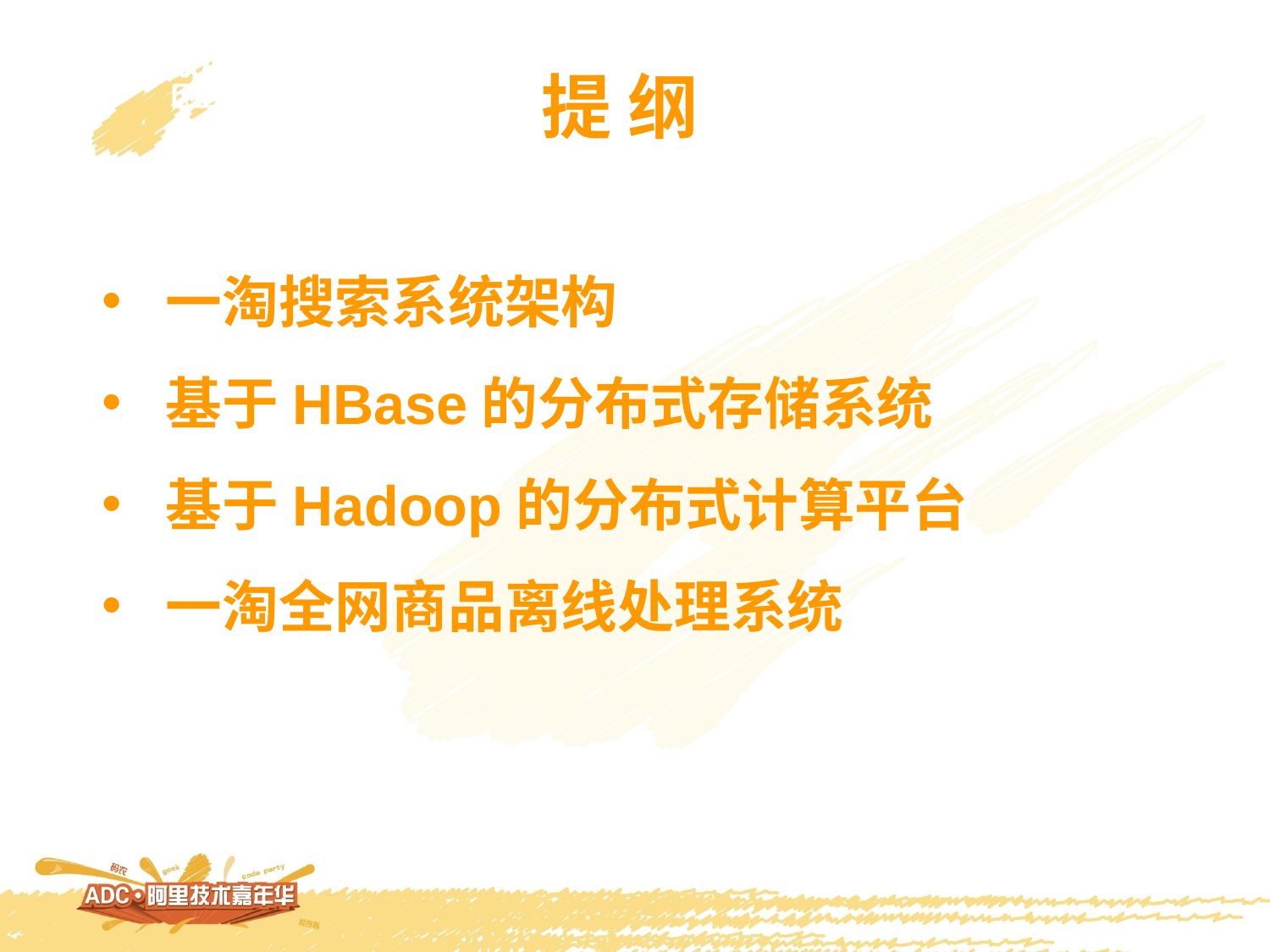

提 纲
一淘搜索系统架构
基于HBase的分布式存储系统
基于Hadoop的分布式计算平台
一淘全网商品离线处理系统